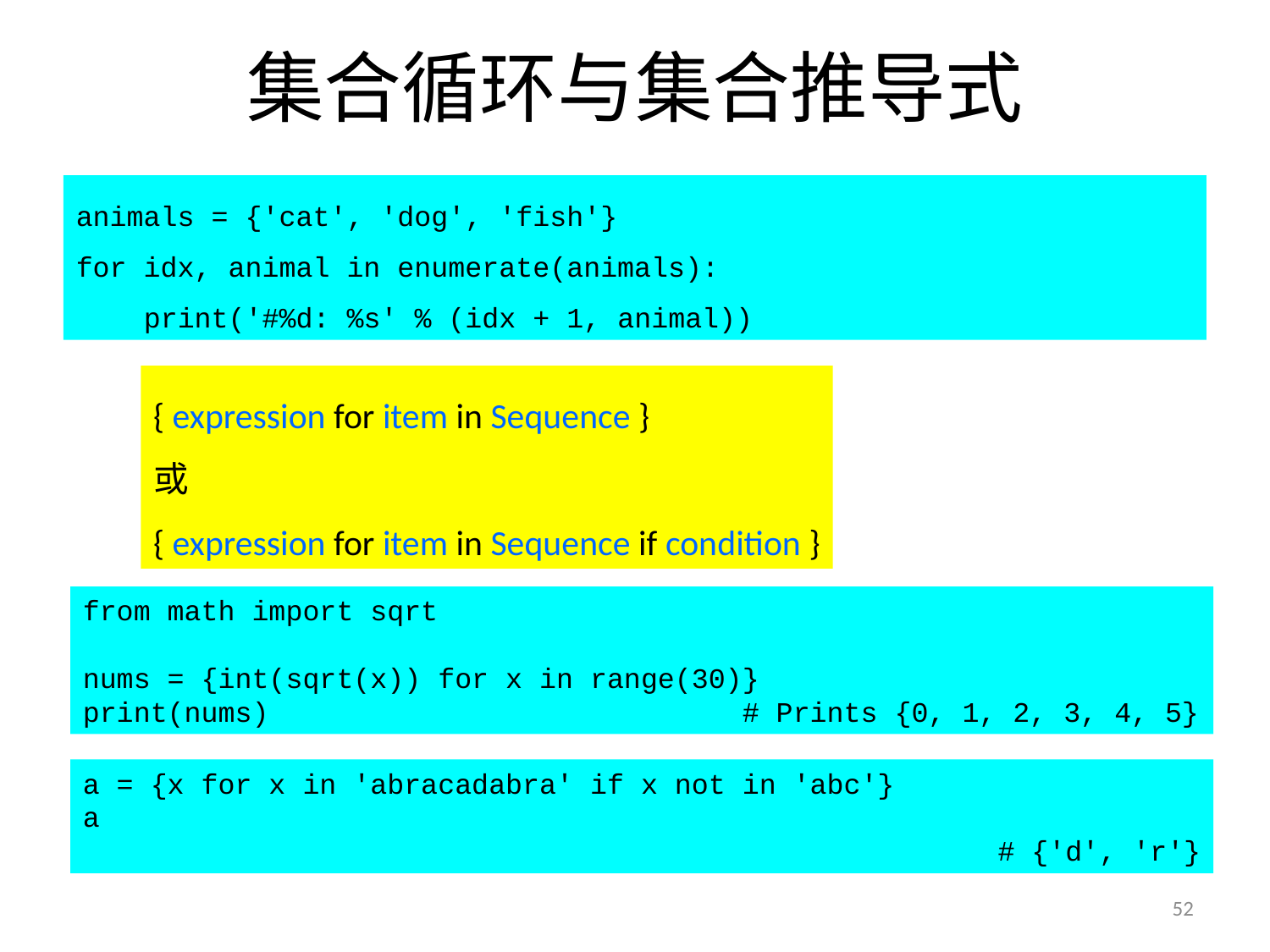

# 集合循环与集合推导式
animals = {'cat', 'dog', 'fish'}
for idx, animal in enumerate(animals):
    print('#%d: %s' % (idx + 1, animal))
{ expression for item in Sequence }
或
{ expression for item in Sequence if condition }
from math import sqrt

nums = {int(sqrt(x)) for x in range(30)}
print(nums)                            # Prints {0, 1, 2, 3, 4, 5}
a = {x for x in 'abracadabra' if x not in 'abc'}
a
# {'d', 'r'}
52